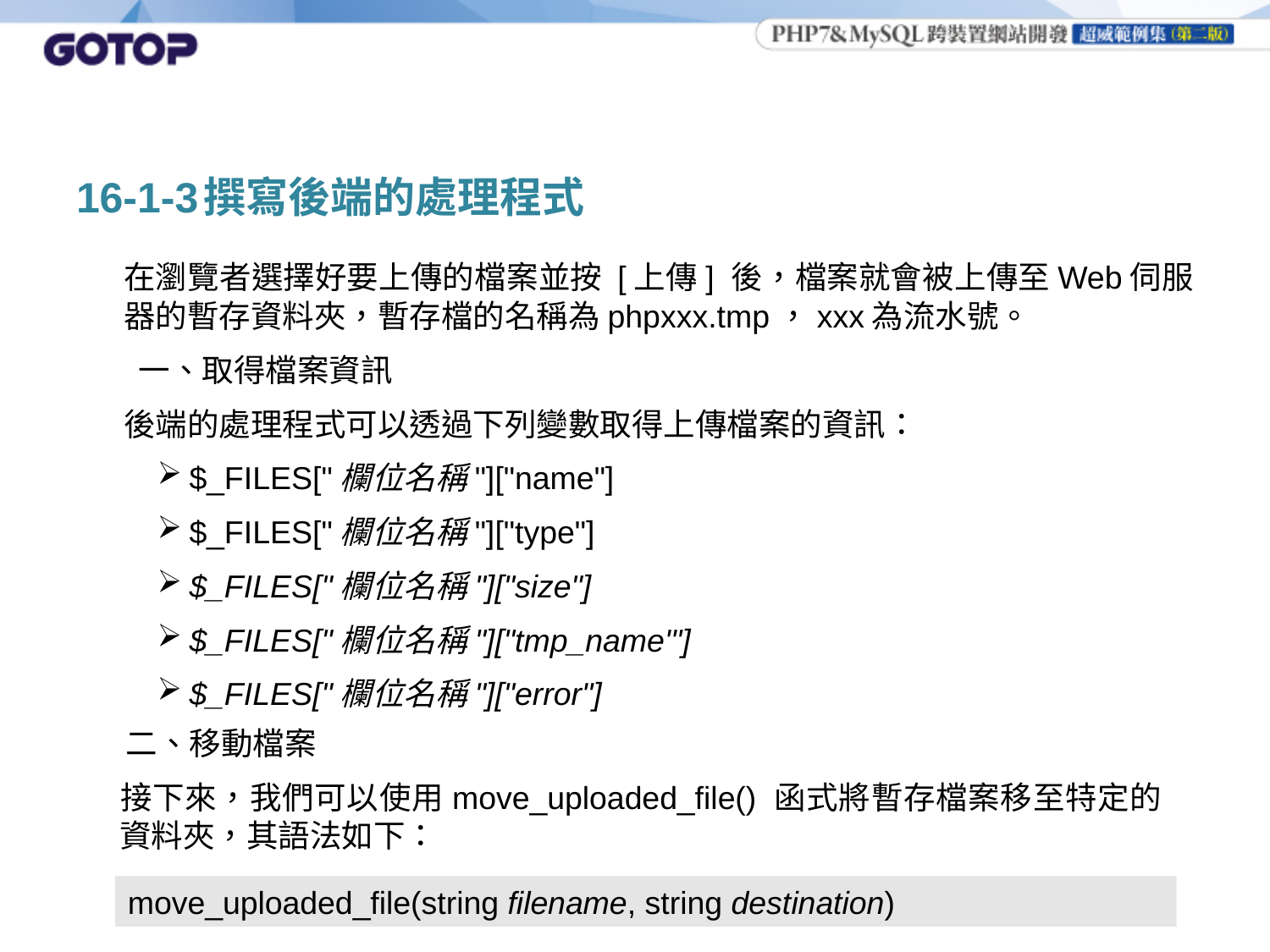

# 16-1-3	撰寫後端的處理程式
	在瀏覽者選擇好要上傳的檔案並按 [上傳] 後，檔案就會被上傳至Web伺服器的暫存資料夾，暫存檔的名稱為phpxxx.tmp，xxx為流水號。
	 一、取得檔案資訊
	後端的處理程式可以透過下列變數取得上傳檔案的資訊：
$_FILES["欄位名稱"]["name"]
$_FILES["欄位名稱"]["type"]
$_FILES["欄位名稱"]["size"]
$_FILES["欄位名稱"]["tmp_name'"]
$_FILES["欄位名稱"]["error"]

二、移動檔案
	接下來，我們可以使用move_uploaded_file() 函式將暫存檔案移至特定的資料夾，其語法如下：

move_uploaded_file(string filename, string destination)